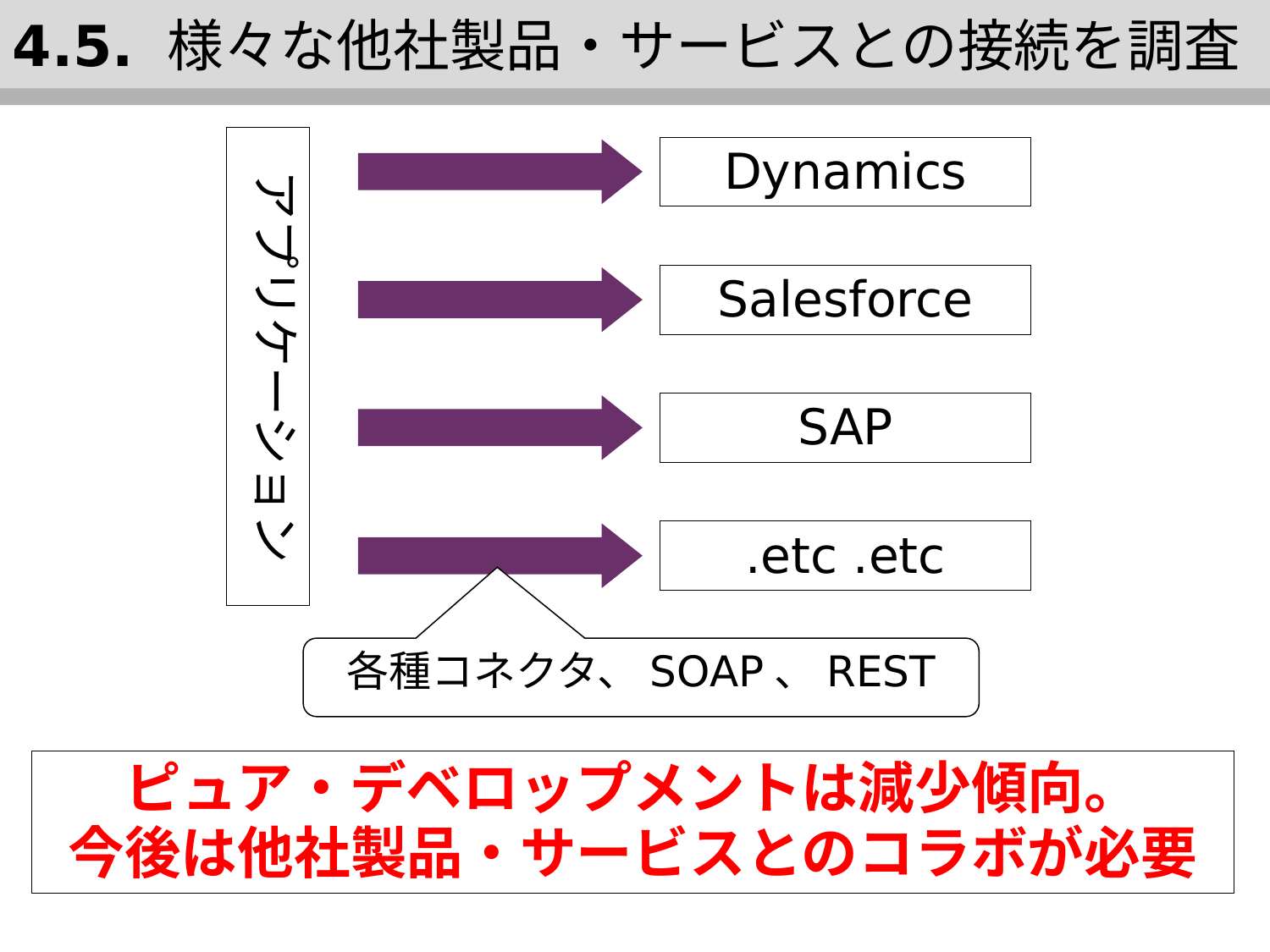

4.5. 様々な他社製品・サービスとの接続を調査
アプリケーション
Dynamics

Salesforce

SAP

.etc .etc

各種コネクタ、SOAP、REST
ピュア・デベロップメントは減少傾向。
今後は他社製品・サービスとのコラボが必要